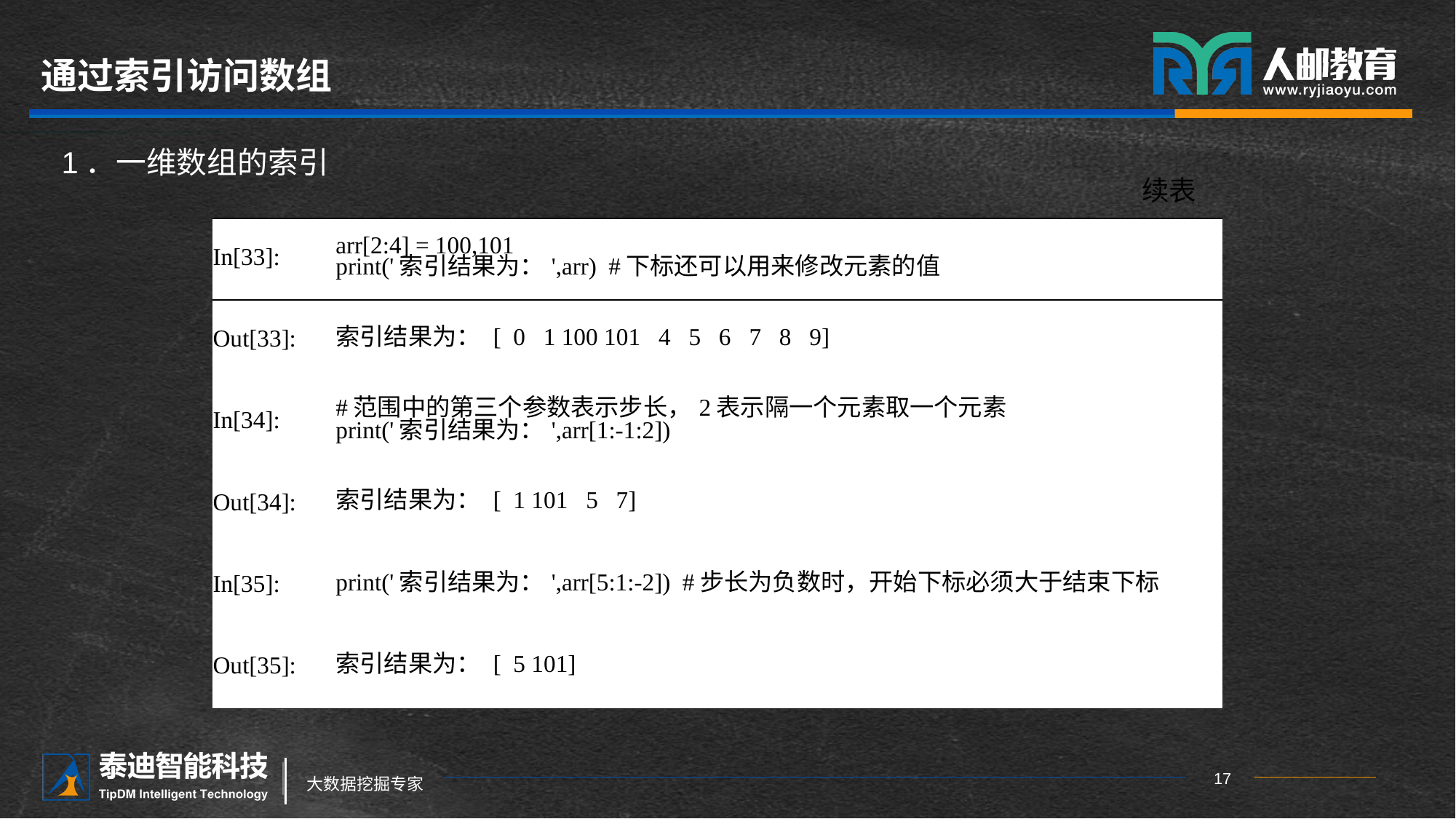

# 通过索引访问数组
1．一维数组的索引
续表
| In[33]: | arr[2:4] = 100,101 print('索引结果为：',arr) #下标还可以用来修改元素的值 |
| --- | --- |
| Out[33]: | 索引结果为： [ 0 1 100 101 4 5 6 7 8 9] |
| In[34]: | #范围中的第三个参数表示步长，2表示隔一个元素取一个元素 print('索引结果为：',arr[1:-1:2]) |
| Out[34]: | 索引结果为： [ 1 101 5 7] |
| In[35]: | print('索引结果为：',arr[5:1:-2]) #步长为负数时，开始下标必须大于结束下标 |
| Out[35]: | 索引结果为： [ 5 101] |